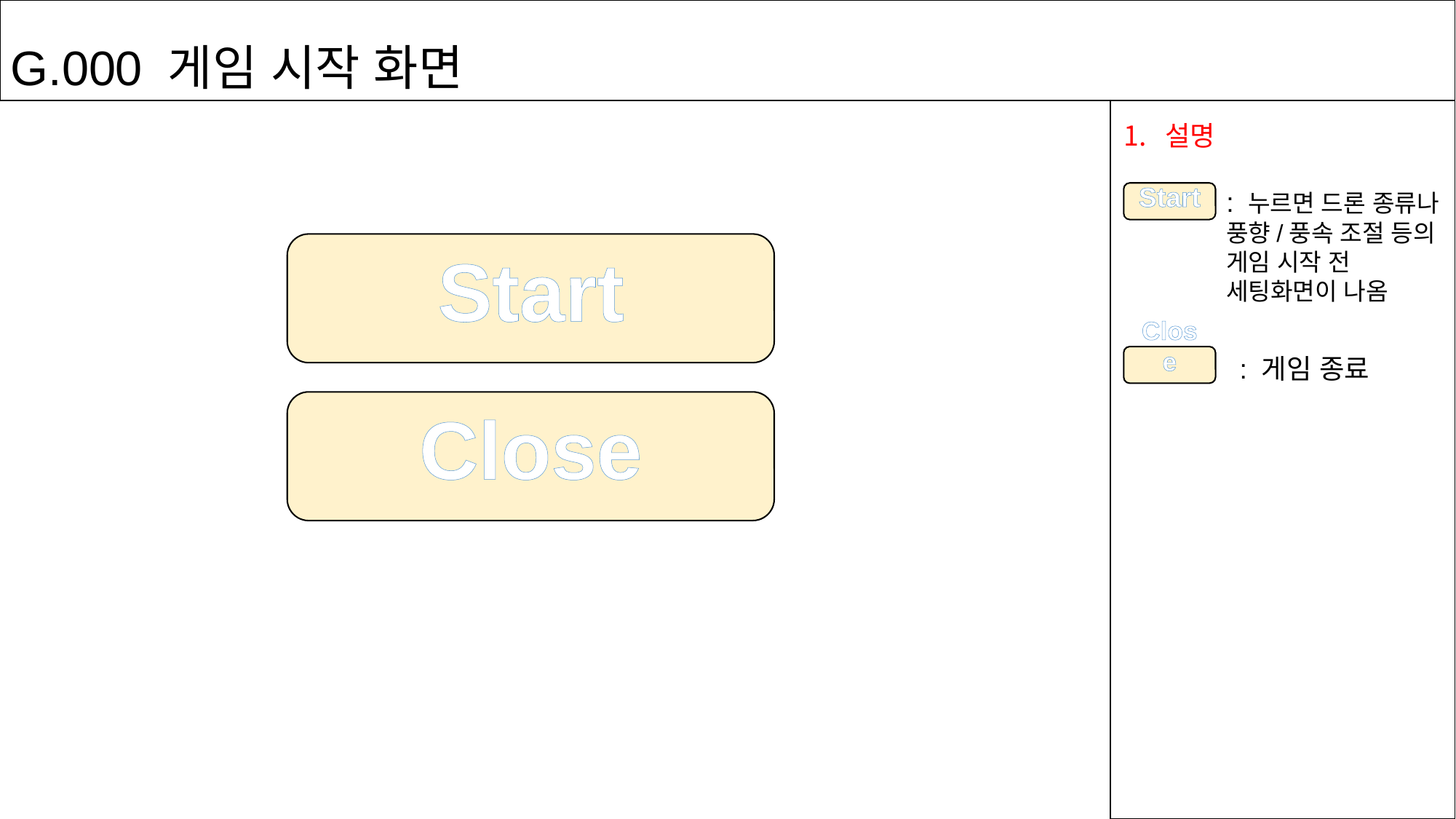

G.000 게임 시작 화면

설명
: 누르면 드론 종류나 풍향/풍속 조절 등의 게임 시작 전 세팅화면이 나옴
Start

Start
Close
: 게임 종료

Close